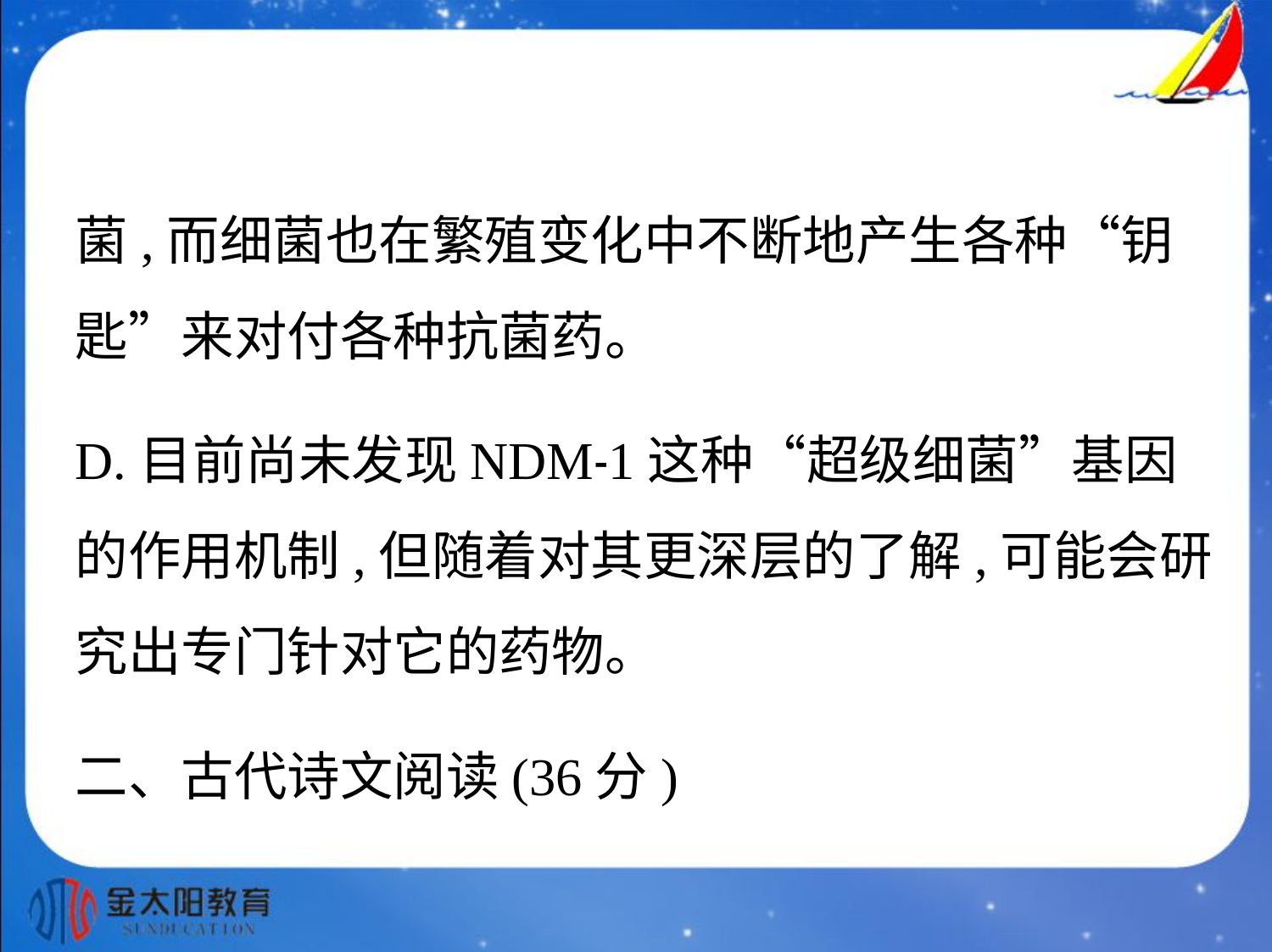

菌,而细菌也在繁殖变化中不断地产生各种“钥
匙”来对付各种抗菌药。
D.目前尚未发现NDM-1这种“超级细菌”基因
的作用机制,但随着对其更深层的了解,可能会研
究出专门针对它的药物。
二、古代诗文阅读(36分)